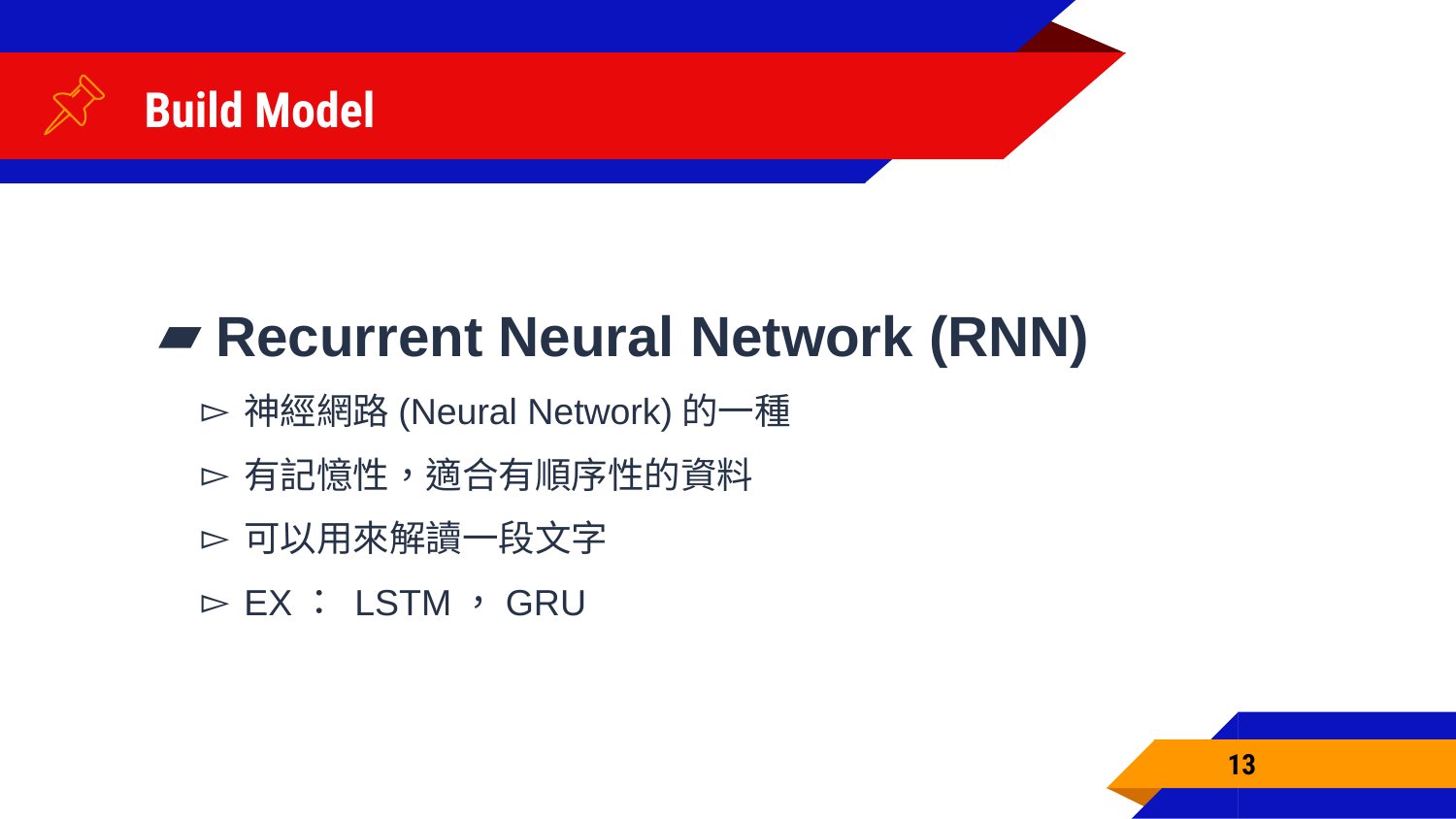

# Build Model

Recurrent Neural Network (RNN)
神經網路(Neural Network)的一種
有記憶性，適合有順序性的資料
可以用來解讀一段文字
EX： LSTM，GRU

13